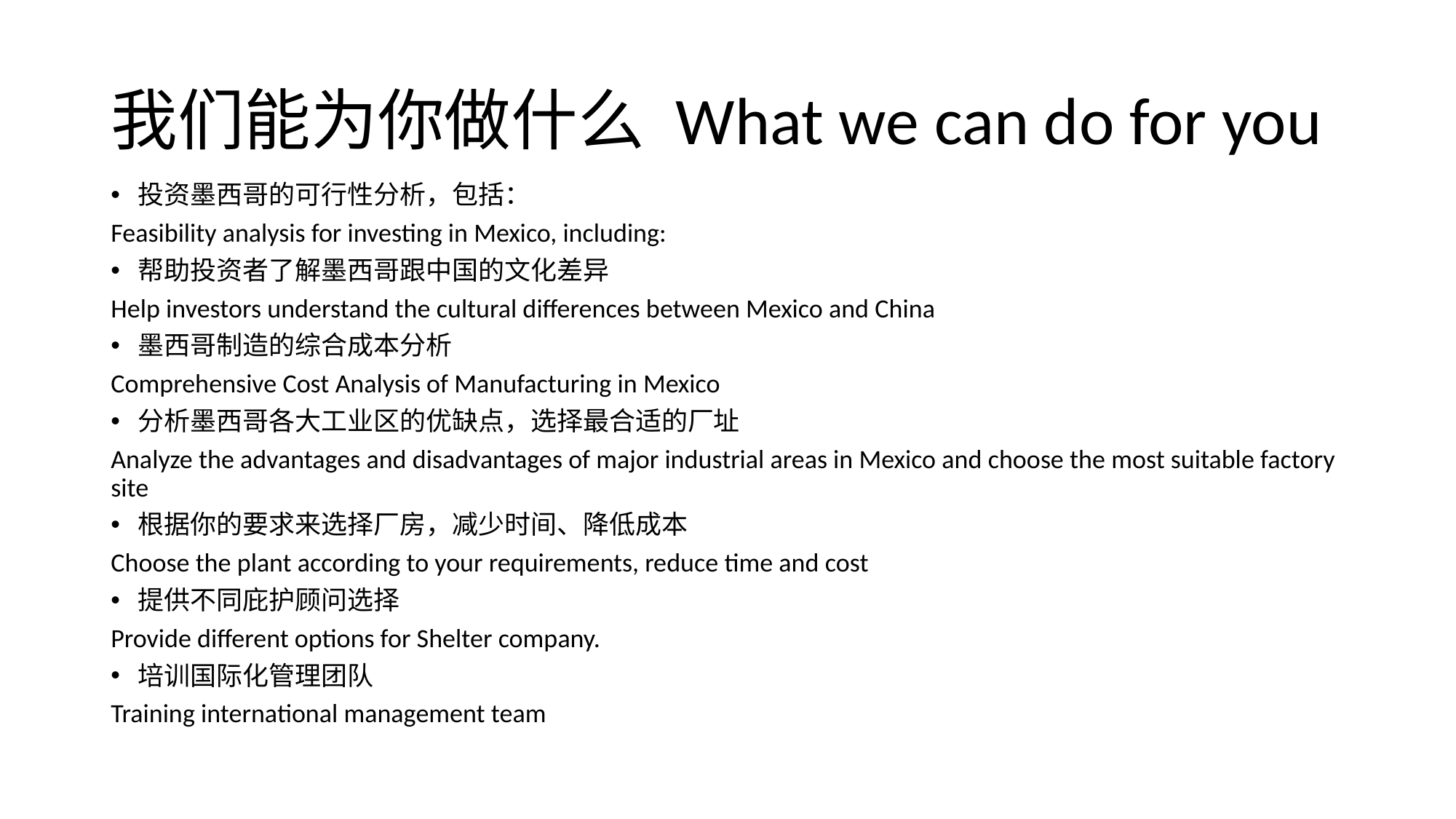

# 我们能为你做什么 What we can do for you
投资墨西哥的可行性分析，包括：
Feasibility analysis for investing in Mexico, including:
帮助投资者了解墨西哥跟中国的文化差异
Help investors understand the cultural differences between Mexico and China
墨西哥制造的综合成本分析
Comprehensive Cost Analysis of Manufacturing in Mexico
分析墨西哥各大工业区的优缺点，选择最合适的厂址
Analyze the advantages and disadvantages of major industrial areas in Mexico and choose the most suitable factory site
根据你的要求来选择厂房，减少时间、降低成本
Choose the plant according to your requirements, reduce time and cost
提供不同庇护顾问选择
Provide different options for Shelter company.
培训国际化管理团队
Training international management team